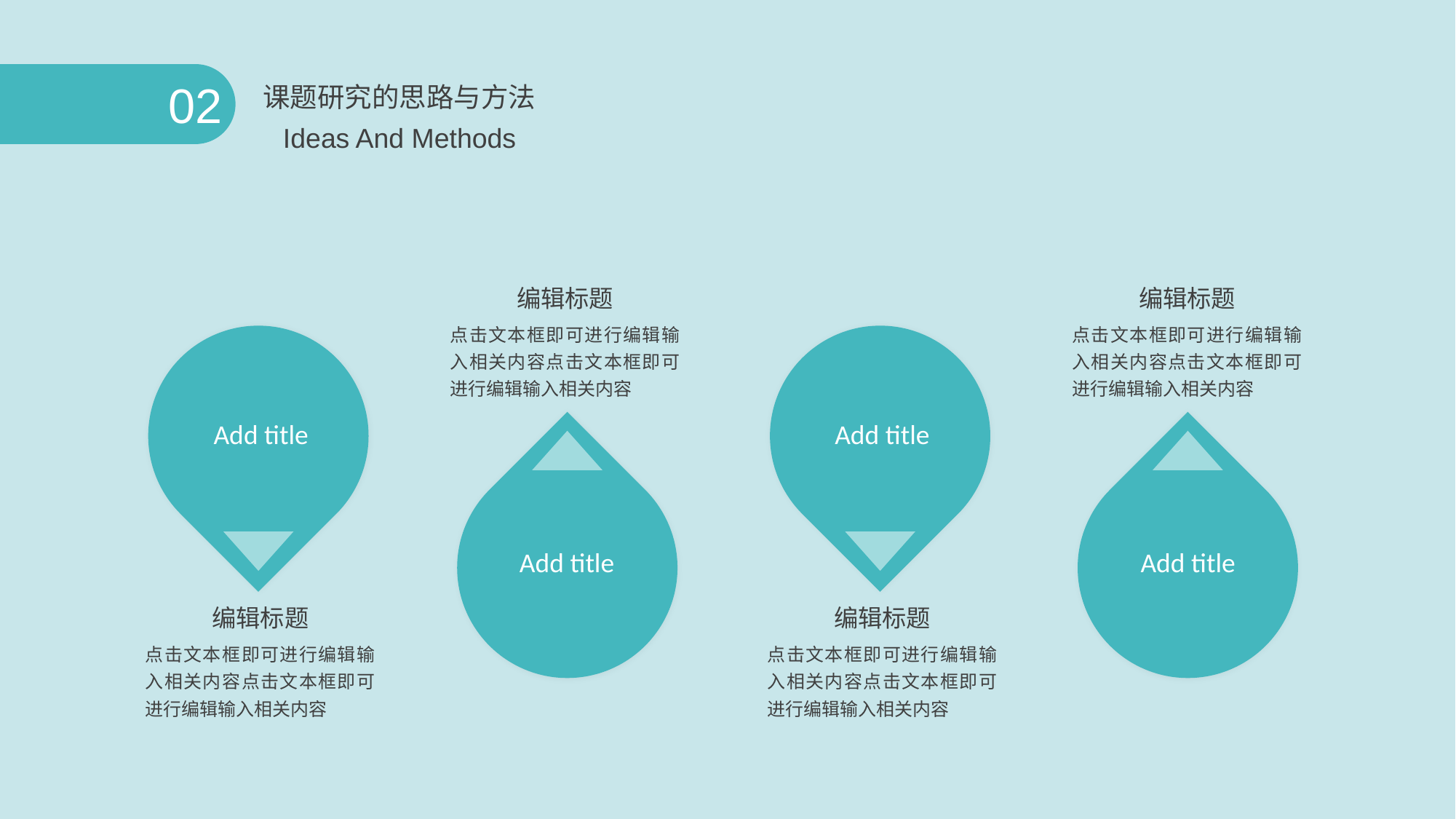

课题研究的思路与方法

02
Ideas And Methods
编辑标题
编辑标题
点击文本框即可进行编辑输入相关内容点击文本框即可进行编辑输入相关内容
点击文本框即可进行编辑输入相关内容点击文本框即可进行编辑输入相关内容

Add title
Add title

Add title
Add title
编辑标题
编辑标题
点击文本框即可进行编辑输入相关内容点击文本框即可进行编辑输入相关内容
点击文本框即可进行编辑输入相关内容点击文本框即可进行编辑输入相关内容